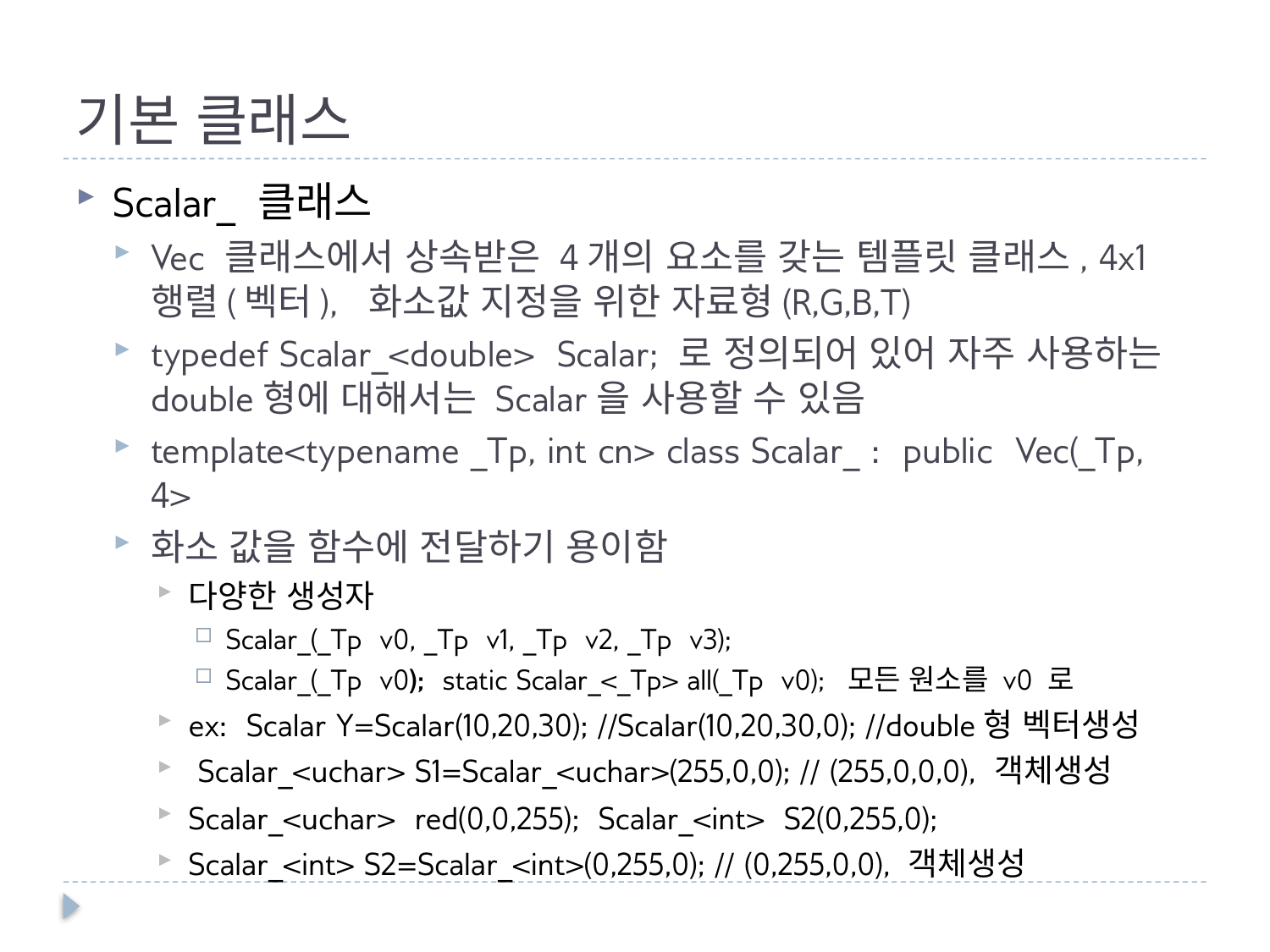

# 기본 클래스
Scalar_ 클래스
Vec 클래스에서 상속받은 4개의 요소를 갖는 템플릿 클래스, 4x1 행렬(벡터),  화소값 지정을 위한 자료형(R,G,B,T)
typedef Scalar_<double>  Scalar; 로 정의되어 있어 자주 사용하는 double형에 대해서는 Scalar을 사용할 수 있음
template<typename _Tp, int cn> class Scalar_ :  public  Vec(_Tp, 4>
화소 값을 함수에 전달하기 용이함
다양한 생성자
Scalar_(_Tp  v0, _Tp  v1, _Tp  v2, _Tp  v3);
Scalar_(_Tp  v0);  static Scalar_<_Tp> all(_Tp  v0);  모든 원소를 v0 로
ex:  Scalar Y=Scalar(10,20,30); //Scalar(10,20,30,0); //double형 벡터생성
 Scalar_<uchar> S1=Scalar_<uchar>(255,0,0); // (255,0,0,0), 객체생성
Scalar_<uchar>  red(0,0,255);  Scalar_<int>  S2(0,255,0);
Scalar_<int> S2=Scalar_<int>(0,255,0); // (0,255,0,0), 객체생성